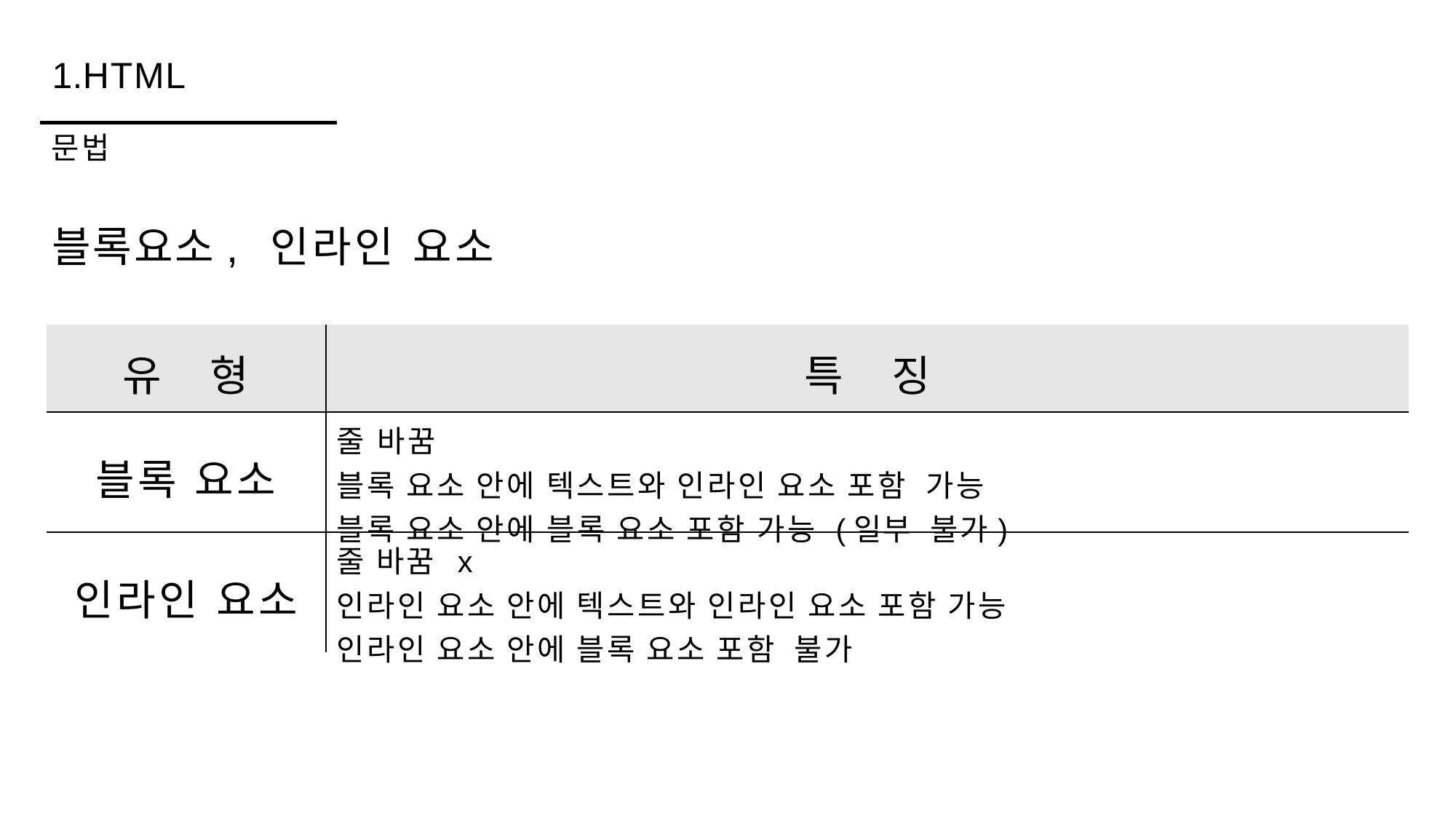

# 1.HTML

문법

블록요소,	인라인 요소
| 유 형 | 특 징 |
| --- | --- |
| 블록 요소 | 줄 바꿈 블록 요소 안에 텍스트와 인라인 요소 포함 가능 블록 요소 안에 블록 요소 포함 가능 (일부 불가) |
| 인라인 요소 | 줄 바꿈 x 인라인 요소 안에 텍스트와 인라인 요소 포함 가능 인라인 요소 안에 블록 요소 포함 불가 |